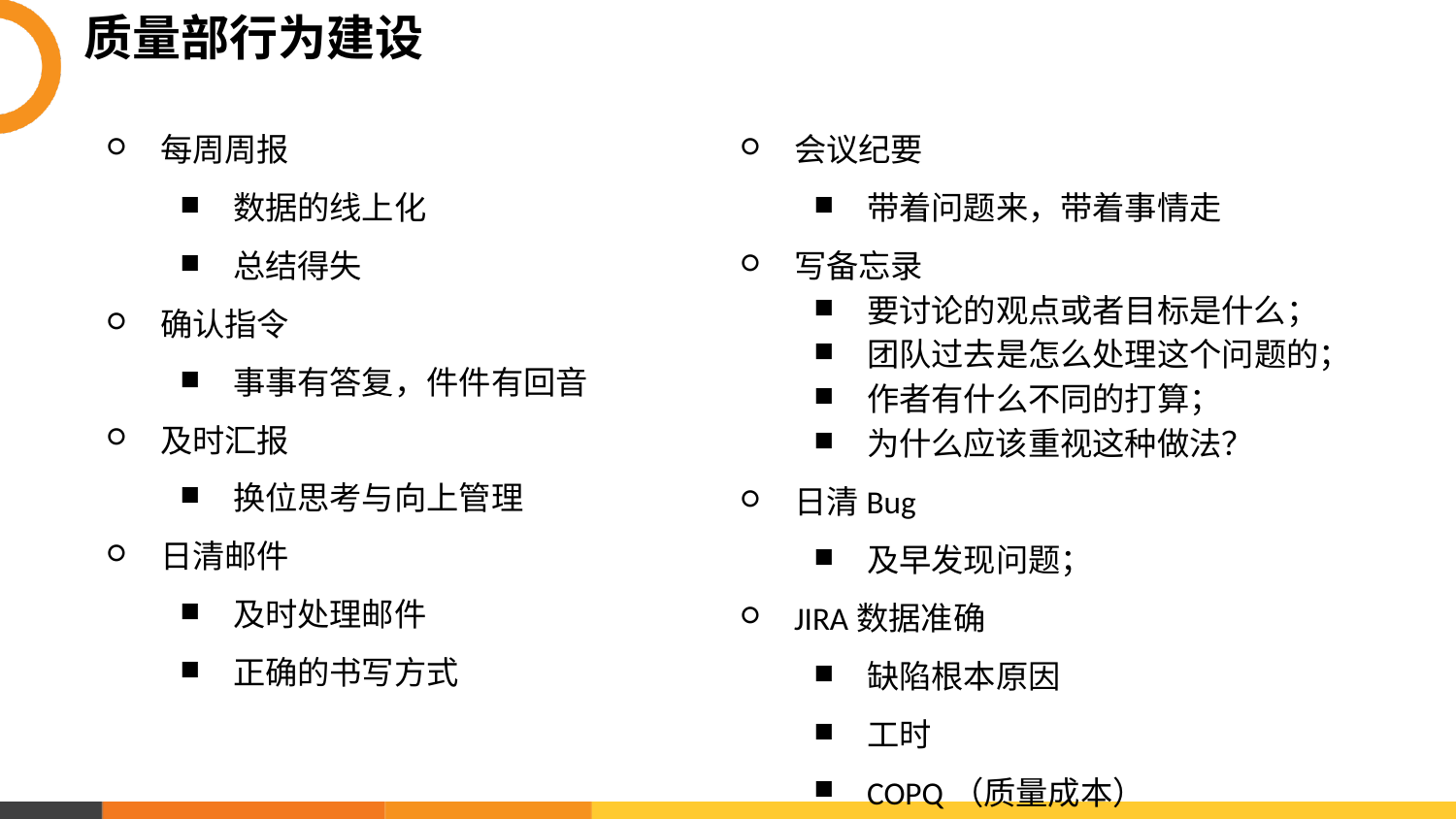

# 质量部行为建设
每周周报
数据的线上化
总结得失
确认指令
事事有答复，件件有回音
及时汇报
换位思考与向上管理
日清邮件
及时处理邮件
正确的书写方式

会议纪要
带着问题来，带着事情走
写备忘录
要讨论的观点或者目标是什么；
团队过去是怎么处理这个问题的；
作者有什么不同的打算；
为什么应该重视这种做法？
日清Bug
及早发现问题；
JIRA数据准确
缺陷根本原因
工时
COPQ（质量成本）